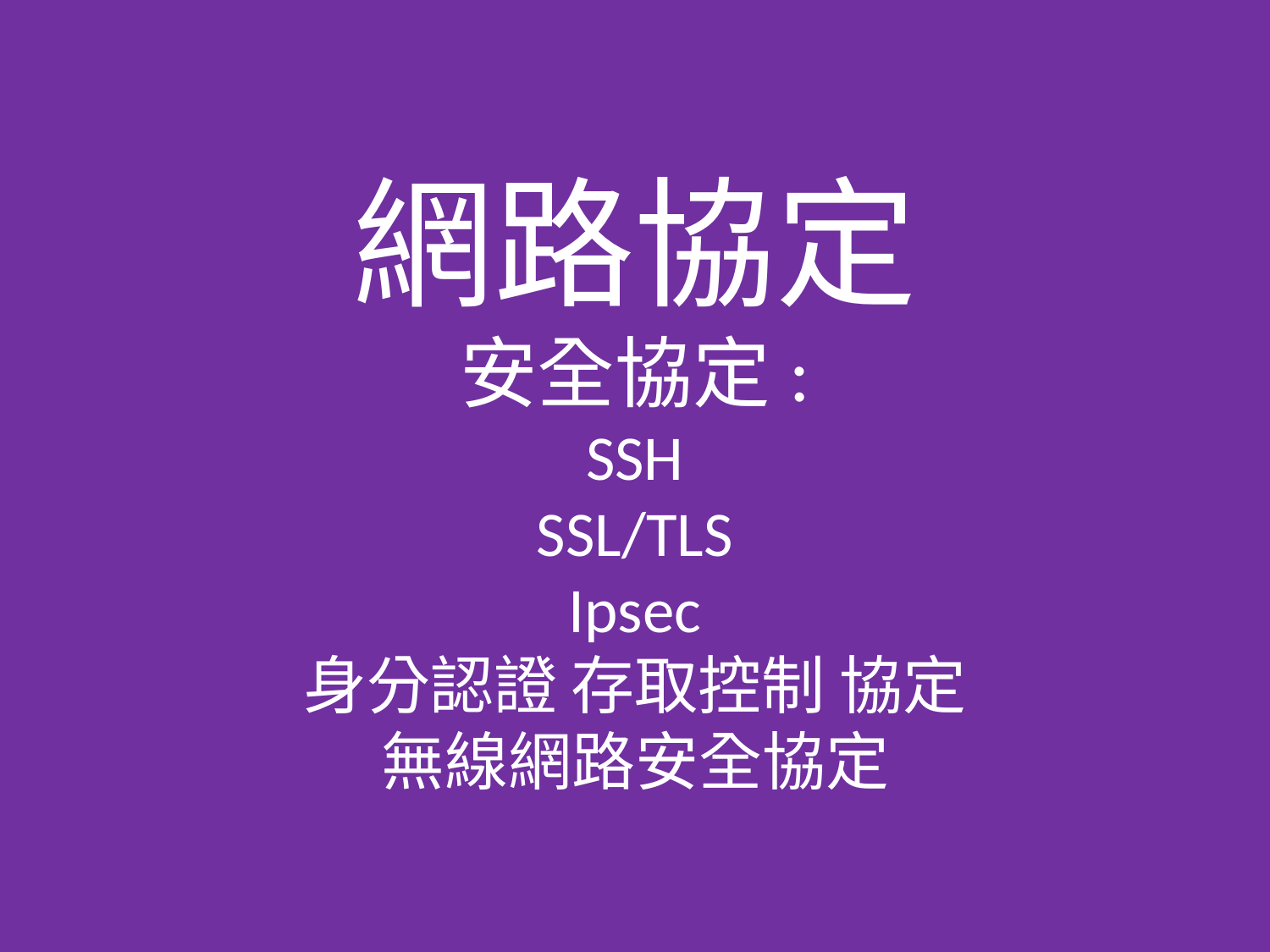

網路協定
安全協定:
SSH
SSL/TLS
Ipsec
身分認證 存取控制 協定
無線網路安全協定